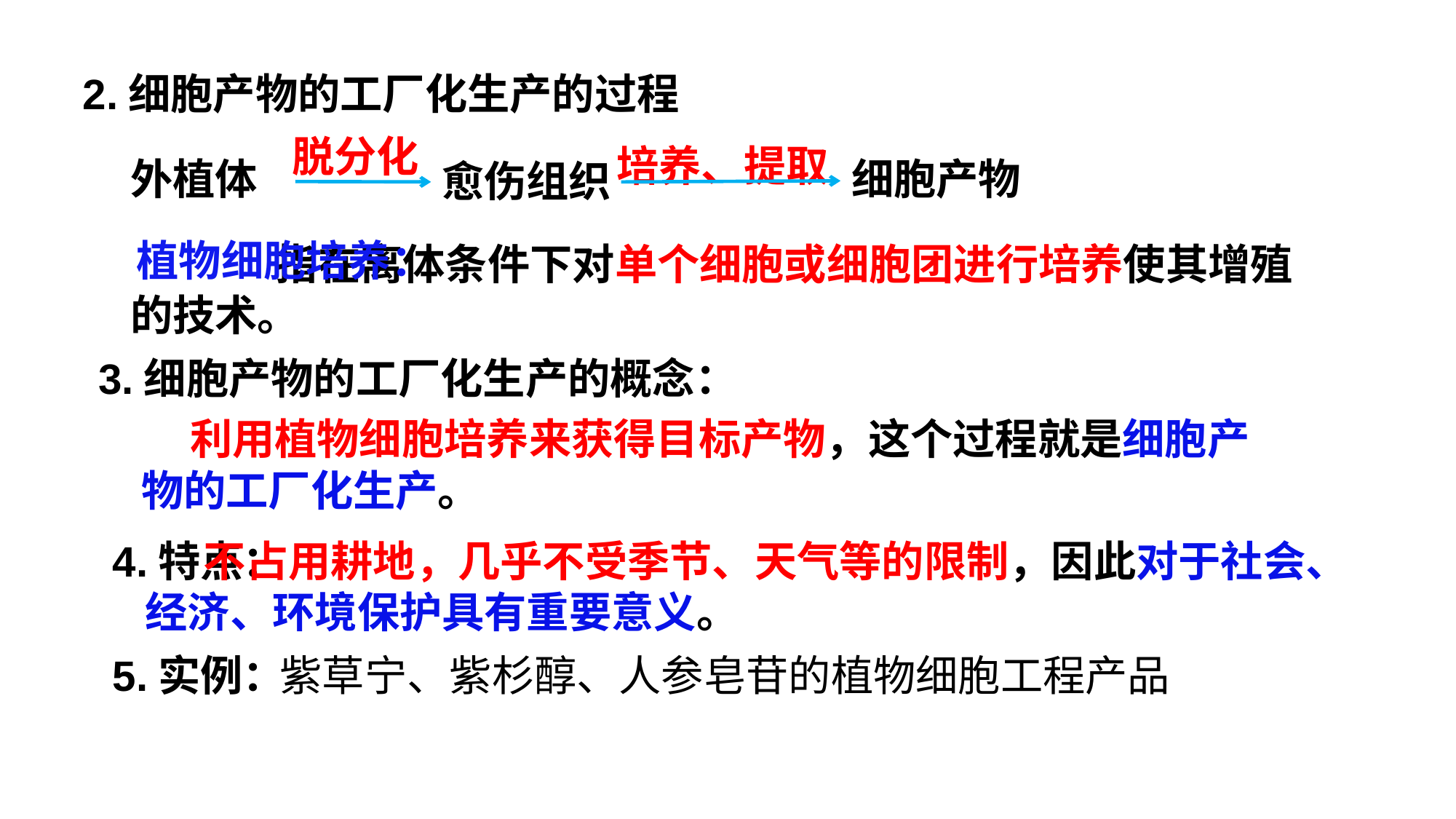

2.细胞产物的工厂化生产的过程
脱分化
培养、提取
外植体
细胞产物
愈伤组织
植物细胞培养：
              指在离体条件下对单个细胞或细胞团进行培养使其增殖的技术。
3.细胞产物的工厂化生产的概念：
    利用植物细胞培养来获得目标产物，这个过程就是细胞产物的工厂化生产。

4.特点：
     不占用耕地，几乎不受季节、天气等的限制，因此对于社会、经济、环境保护具有重要意义。
5.实例：
紫草宁、紫杉醇、人参皂苷的植物细胞工程产品